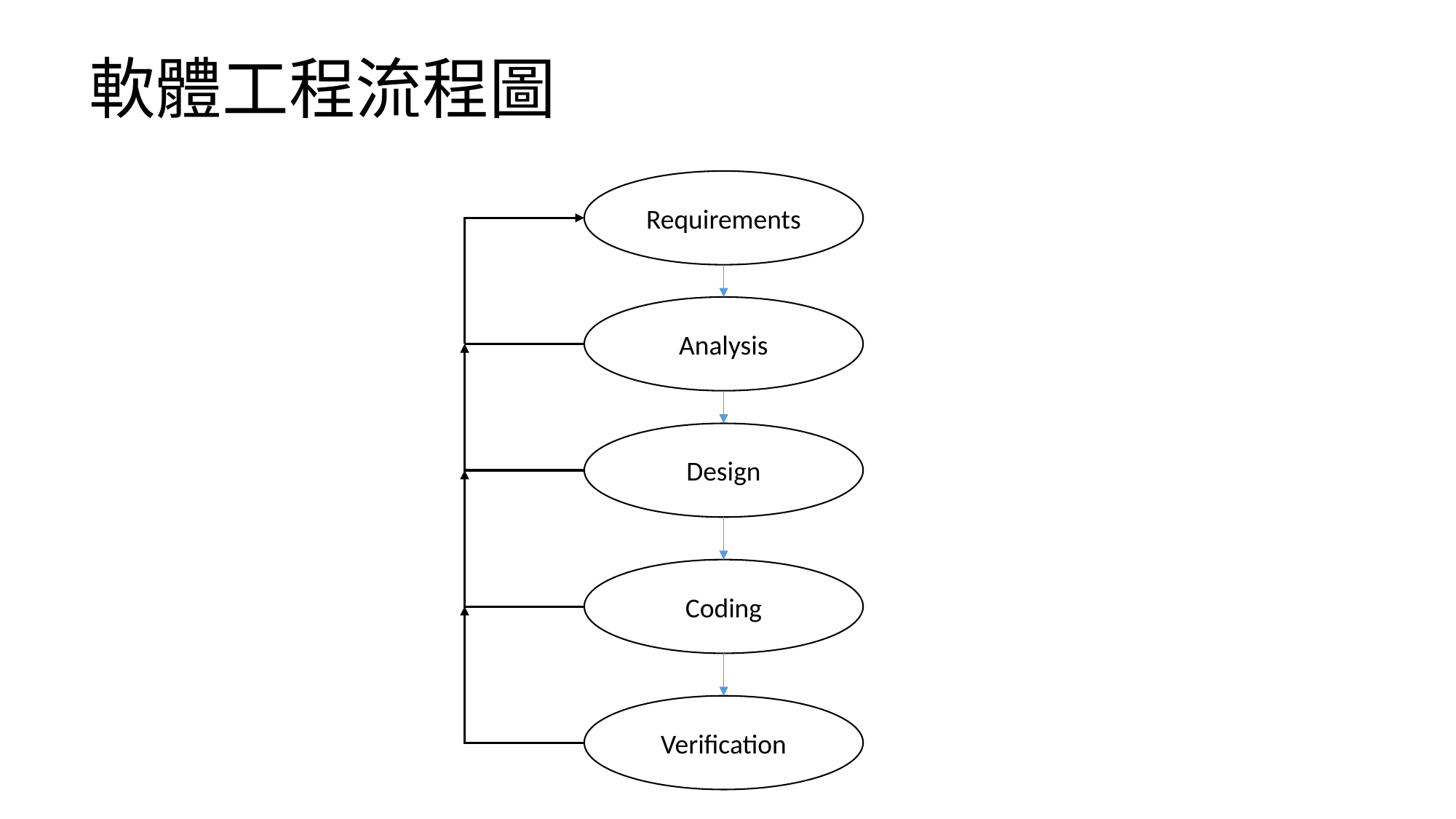

# 軟體工程流程圖
Requirements
Analysis
Design
Coding
Verification